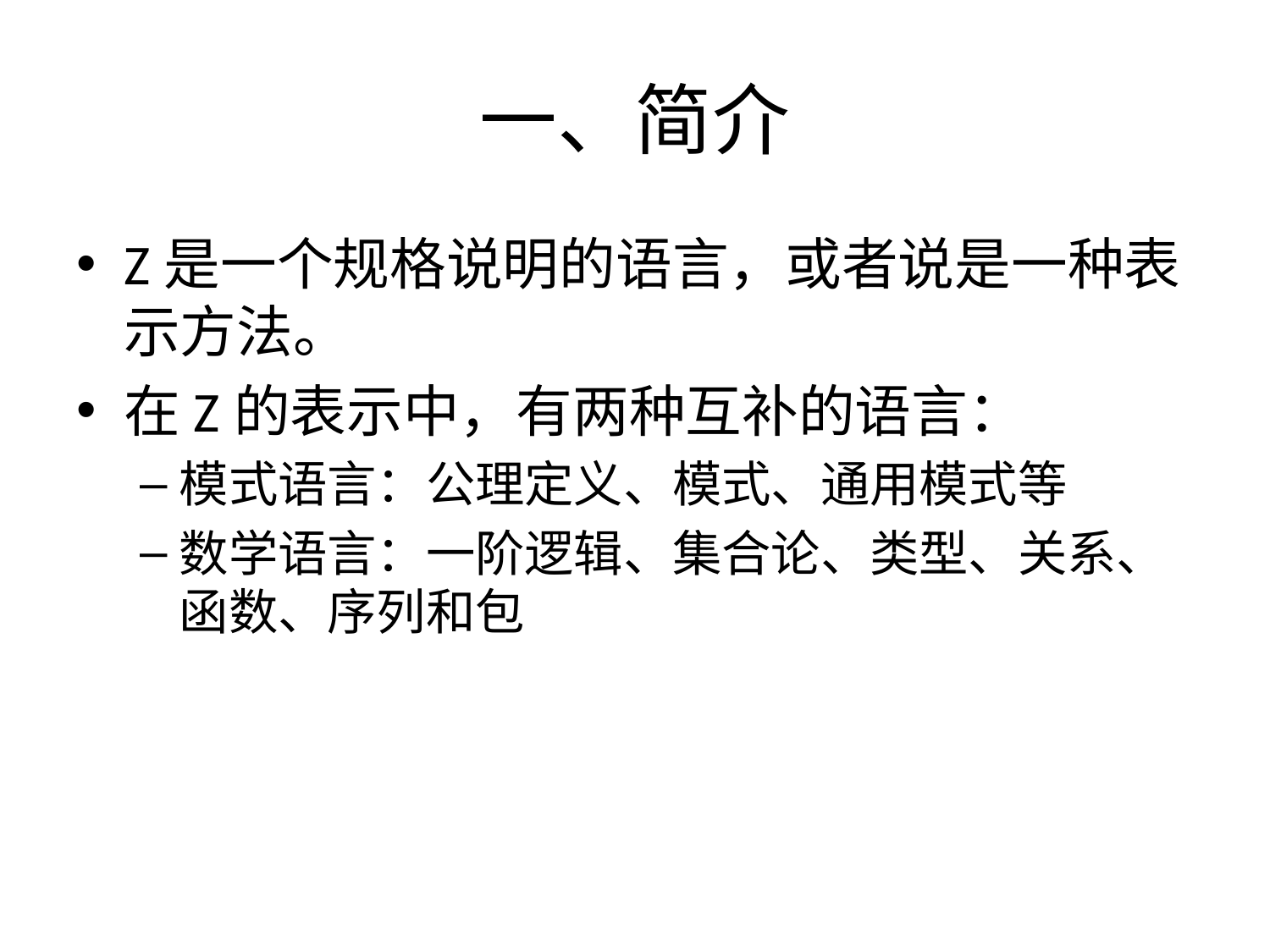

# 一、简介
Z是一个规格说明的语言，或者说是一种表示方法。
在Z的表示中，有两种互补的语言：
模式语言：公理定义、模式、通用模式等
数学语言：一阶逻辑、集合论、类型、关系、函数、序列和包